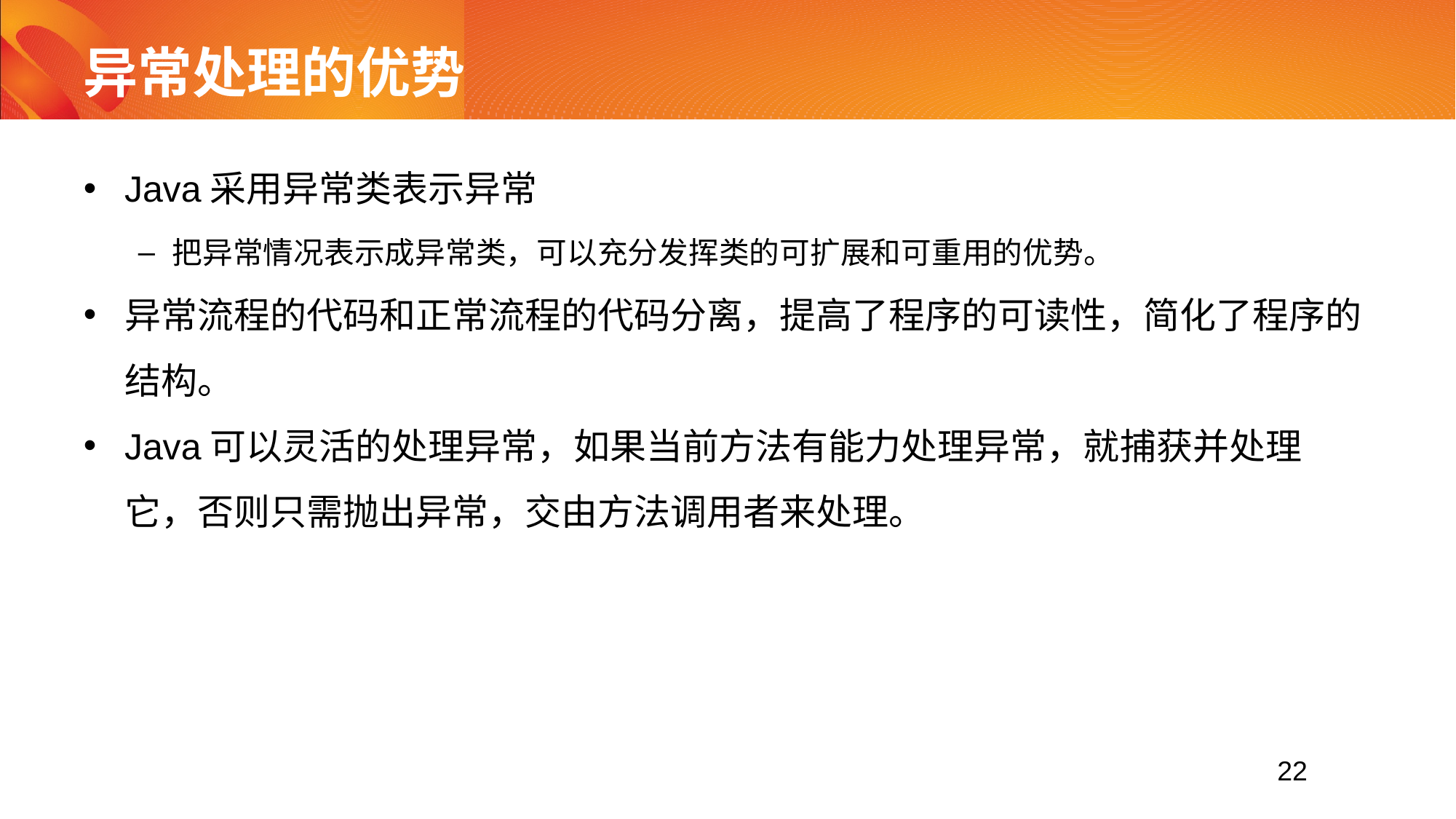

# 异常处理的优势
Java采用异常类表示异常
把异常情况表示成异常类，可以充分发挥类的可扩展和可重用的优势。
异常流程的代码和正常流程的代码分离，提高了程序的可读性，简化了程序的结构。
Java可以灵活的处理异常，如果当前方法有能力处理异常，就捕获并处理它，否则只需抛出异常，交由方法调用者来处理。